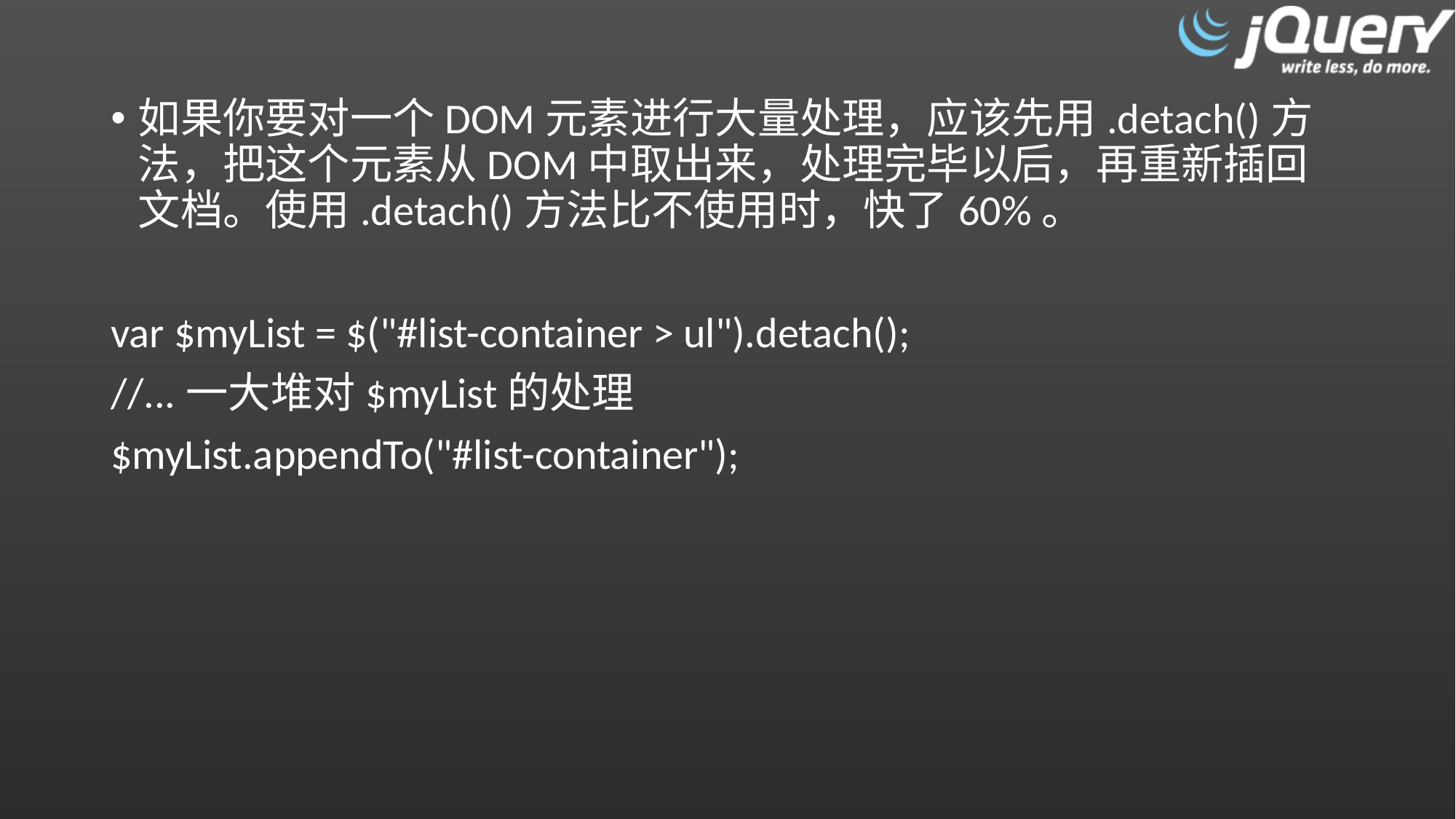

如果你要对一个DOM元素进行大量处理，应该先用.detach()方法，把这个元素从DOM中取出来，处理完毕以后，再重新插回文档。使用.detach()方法比不使用时，快了60%。

var $myList = $("#list-container > ul").detach();
//...一大堆对$myList的处理
$myList.appendTo("#list-container");